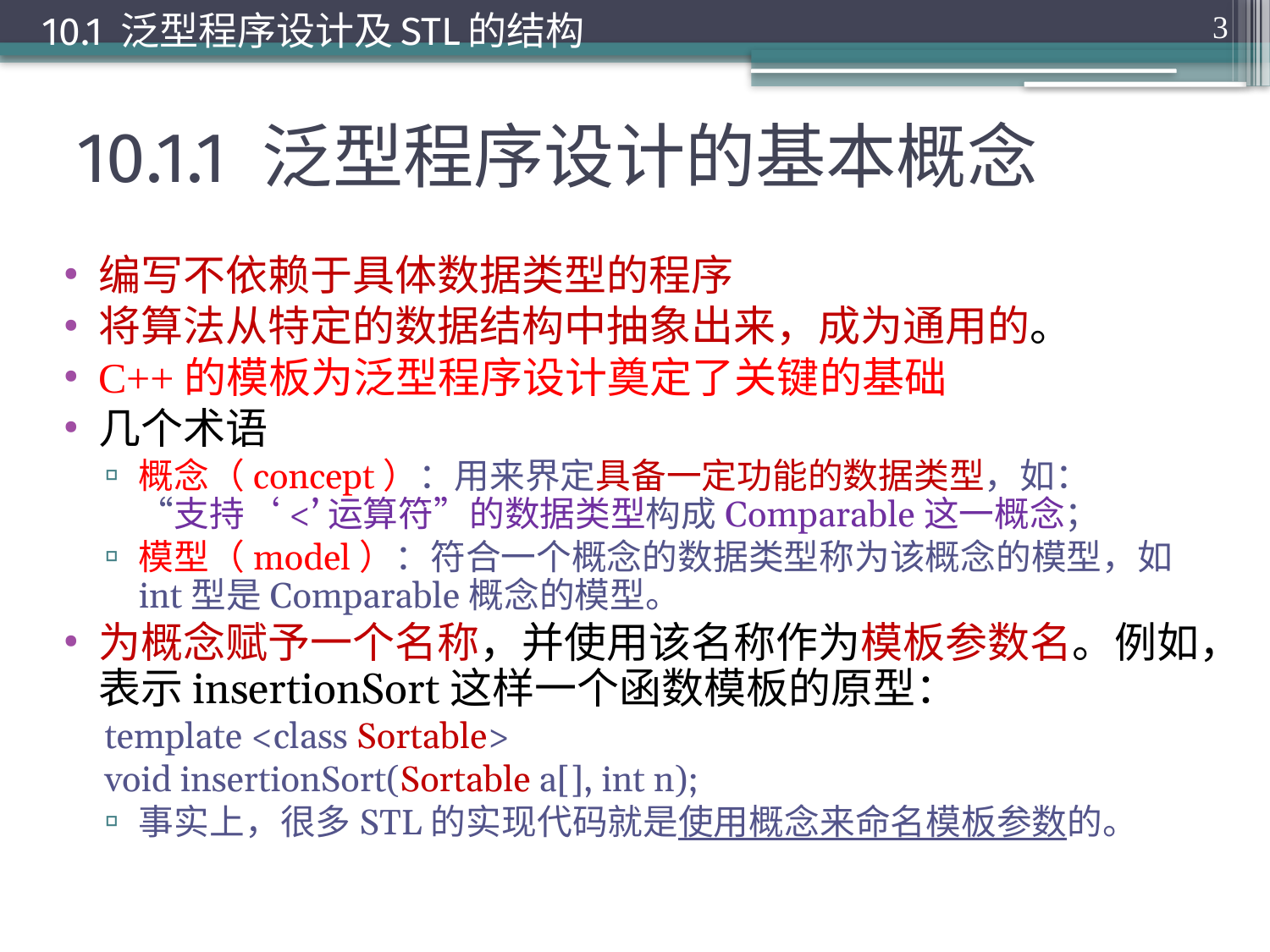

10.1 泛型程序设计及STL的结构
3
# 10.1.1 泛型程序设计的基本概念
编写不依赖于具体数据类型的程序
将算法从特定的数据结构中抽象出来，成为通用的。
C++的模板为泛型程序设计奠定了关键的基础
几个术语
概念（concept）：用来界定具备一定功能的数据类型，如：
“支持‘<’运算符”的数据类型构成Comparable这一概念；
模型（model）：符合一个概念的数据类型称为该概念的模型，如int型是Comparable概念的模型。
为概念赋予一个名称，并使用该名称作为模板参数名。例如，表示insertionSort这样一个函数模板的原型：
template <class Sortable>
void insertionSort(Sortable a[], int n);
事实上，很多STL的实现代码就是使用概念来命名模板参数的。